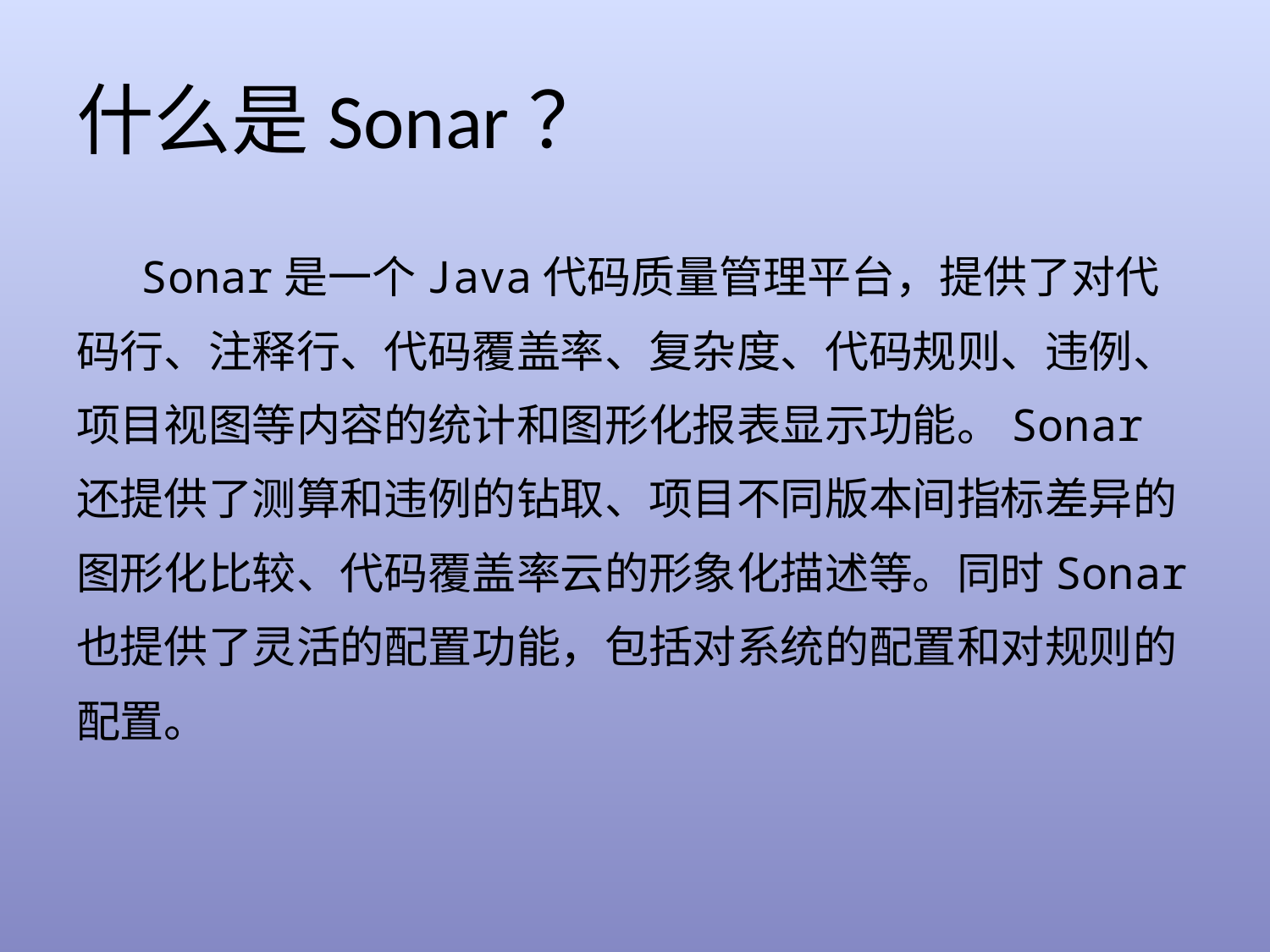

# 什么是Sonar？
Sonar是一个Java代码质量管理平台，提供了对代码行、注释行、代码覆盖率、复杂度、代码规则、违例、项目视图等内容的统计和图形化报表显示功能。Sonar还提供了测算和违例的钻取、项目不同版本间指标差异的图形化比较、代码覆盖率云的形象化描述等。同时Sonar也提供了灵活的配置功能，包括对系统的配置和对规则的配置。